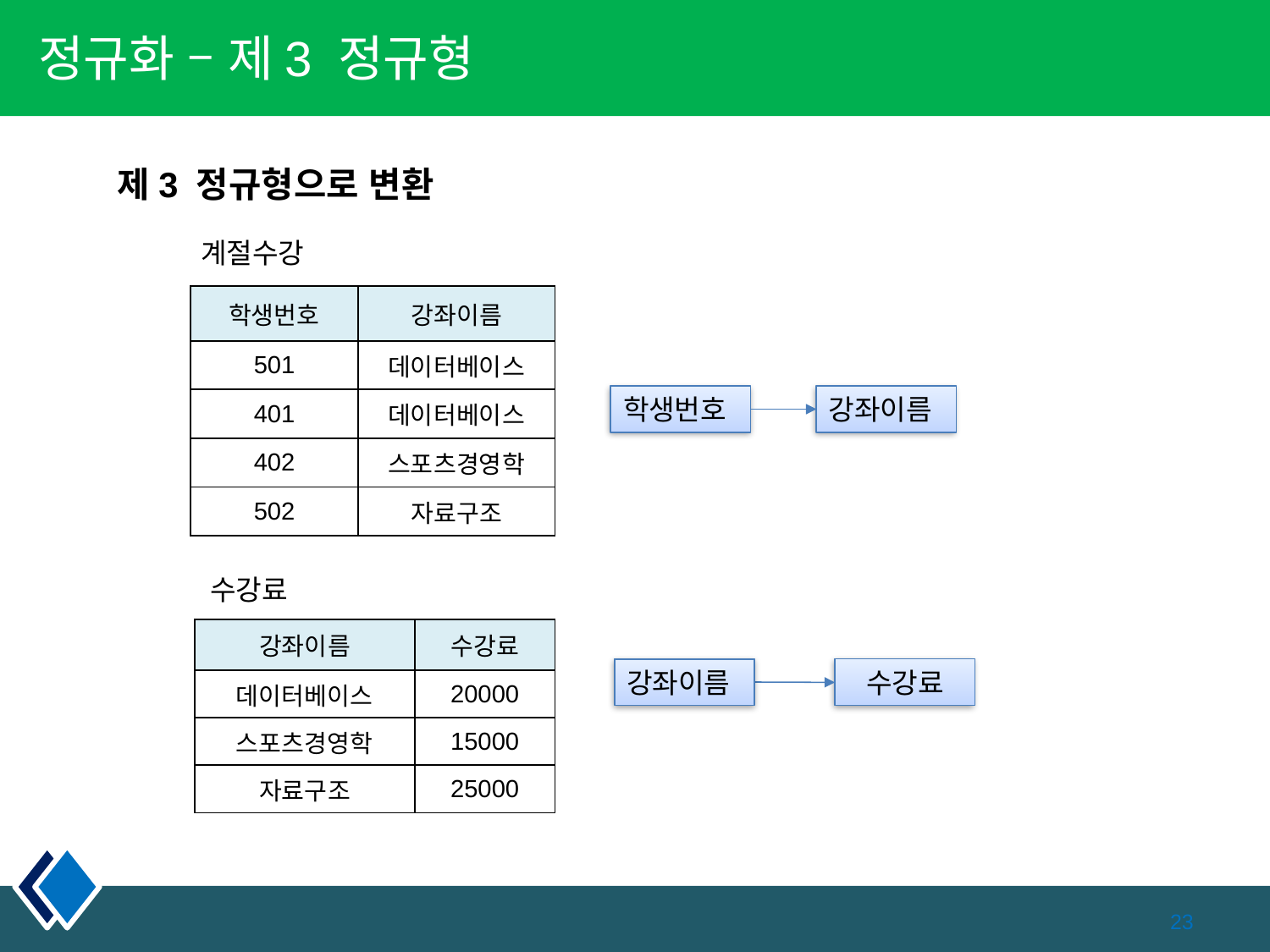

# 정규화 – 제3 정규형
제3 정규형으로 변환
계절수강
| 학생번호 | 강좌이름 |
| --- | --- |
| 501 | 데이터베이스 |
| 401 | 데이터베이스 |
| 402 | 스포츠경영학 |
| 502 | 자료구조 |
학생번호
강좌이름
수강료
| 강좌이름 | 수강료 |
| --- | --- |
| 데이터베이스 | 20000 |
| 스포츠경영학 | 15000 |
| 자료구조 | 25000 |
강좌이름
수강료
23